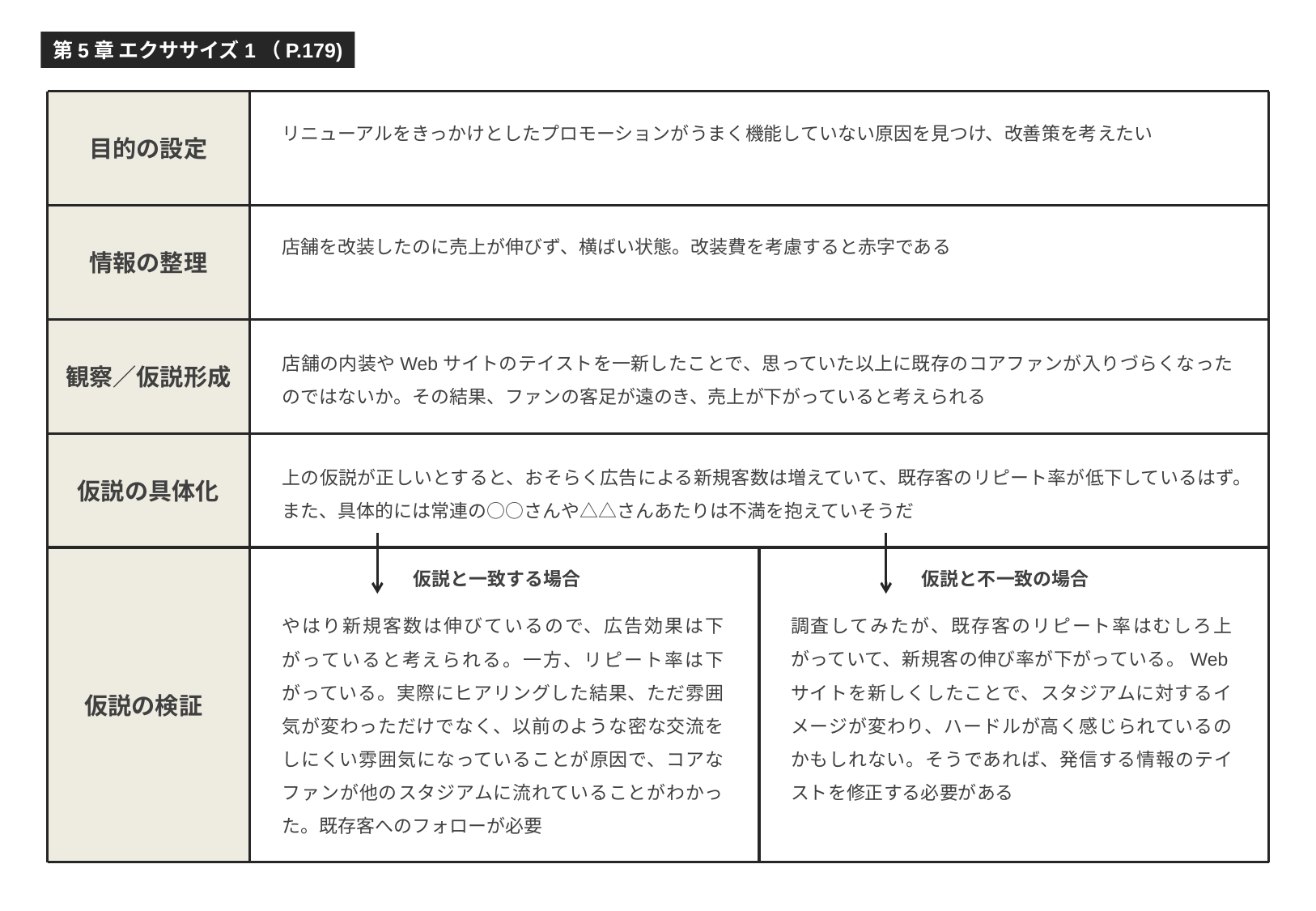

第5章 エクササイズ1（P.179)

リニューアルをきっかけとしたプロモーションがうまく機能していない原因を見つけ、改善策を考えたい
目的の設定
店舗を改装したのに売上が伸びず、横ばい状態。改装費を考慮すると赤字である
情報の整理
店舗の内装やWebサイトのテイストを一新したことで、思っていた以上に既存のコアファンが入りづらくなったのではないか。その結果、ファンの客足が遠のき、売上が下がっていると考えられる
観察／仮説形成
上の仮説が正しいとすると、おそらく広告による新規客数は増えていて、既存客のリピート率が低下しているはず。また、具体的には常連の○○さんや△△さんあたりは不満を抱えていそうだ
仮説の具体化
仮説と一致する場合
仮説と不一致の場合
やはり新規客数は伸びているので、広告効果は下がっていると考えられる。一方、リピート率は下がっている。実際にヒアリングした結果、ただ雰囲気が変わっただけでなく、以前のような密な交流をしにくい雰囲気になっていることが原因で、コアなファンが他のスタジアムに流れていることがわかった。既存客へのフォローが必要
調査してみたが、既存客のリピート率はむしろ上がっていて、新規客の伸び率が下がっている。Webサイトを新しくしたことで、スタジアムに対するイメージが変わり、ハードルが高く感じられているのかもしれない。そうであれば、発信する情報のテイストを修正する必要がある
仮説の検証